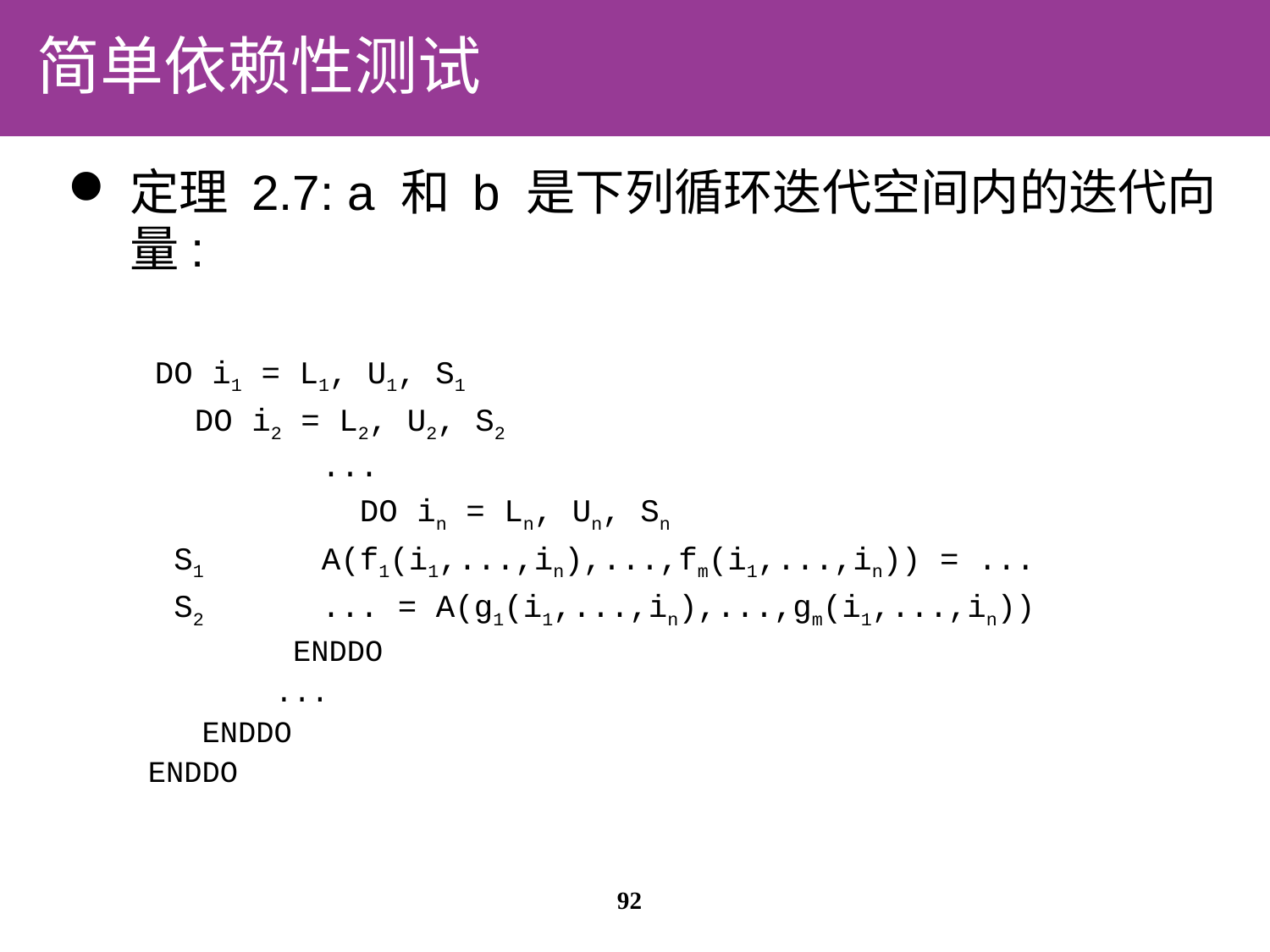

# 简单依赖性测试
定理 2.7: a 和 b 是下列循环迭代空间内的迭代向量:

DO i1 = L1, U1, S1
	DO i2 = L2, U2, S2
		...
		  DO in = Ln, Un, Sn
 S1 	A(f1(i1,...,in),...,fm(i1,...,in)) = ...
 S2 	... = A(g1(i1,...,in),...,gm(i1,...,in))
		  ENDDO
		 ...
	    ENDDO
	 ENDDO
92